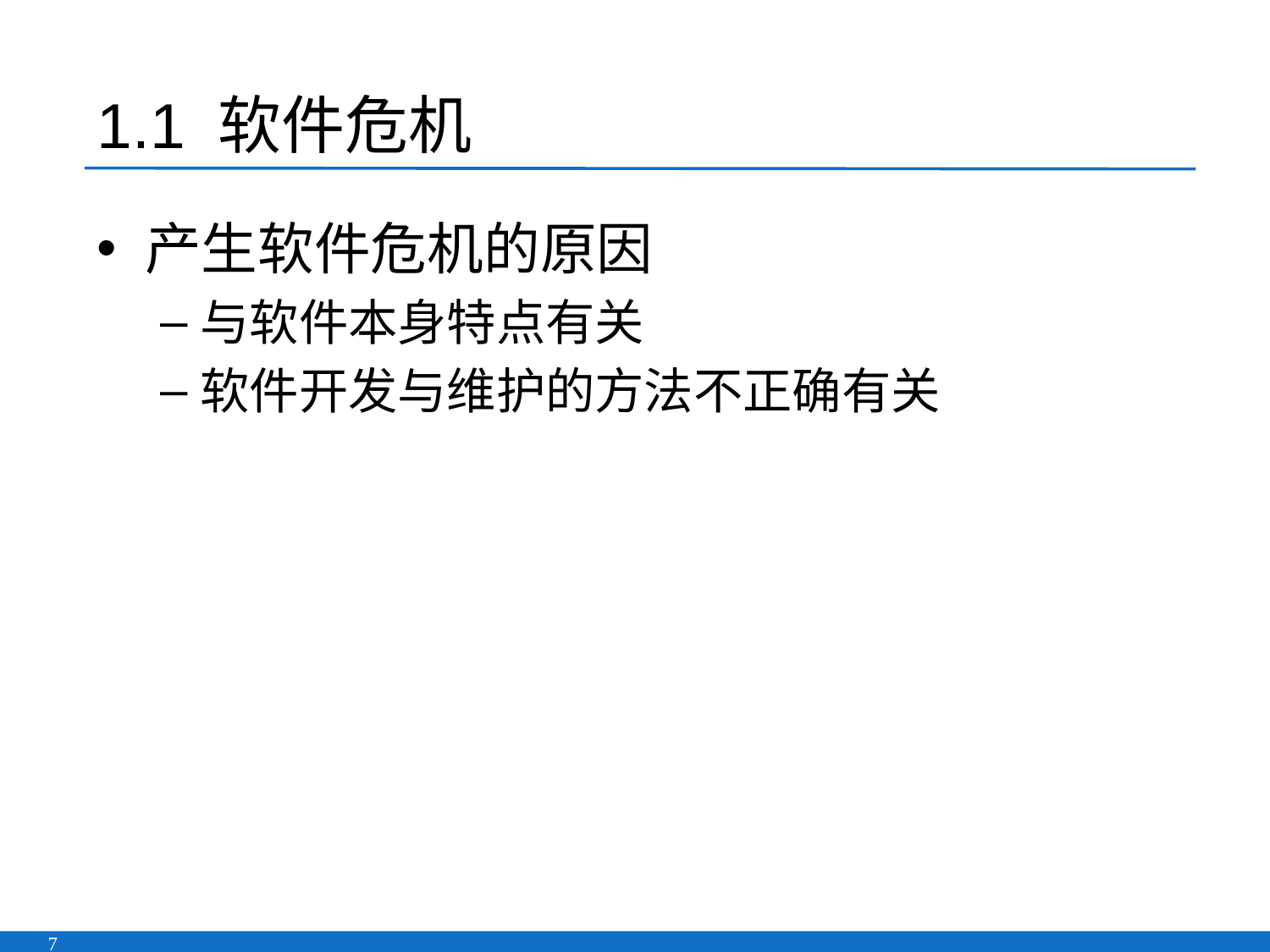

# 1.1 软件危机
产生软件危机的原因
与软件本身特点有关
软件开发与维护的方法不正确有关

7